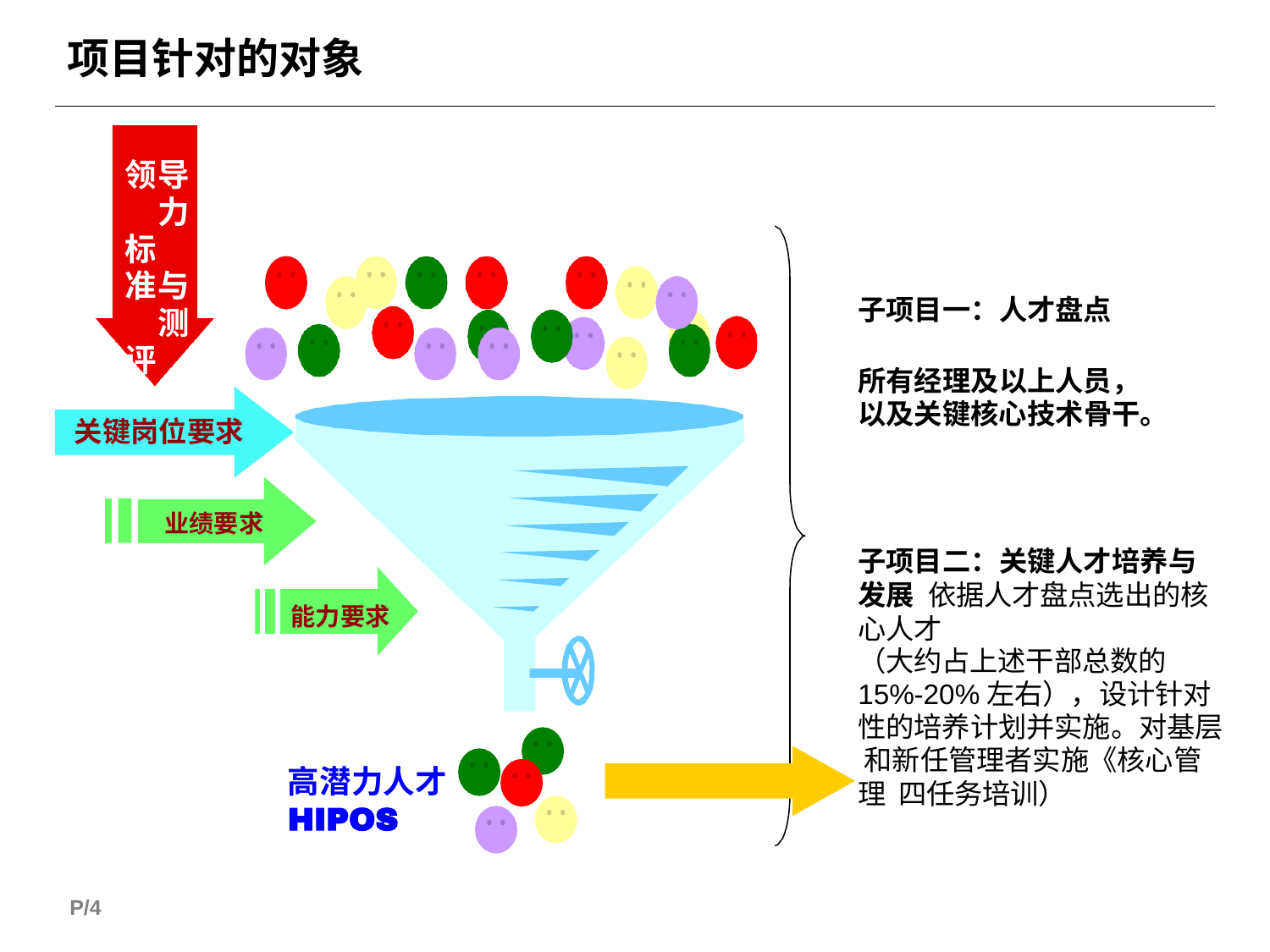

# 项目针对的对象

领导  力标  准与  测评

子项目一：人才盘点

所有经理及以上人员，  以及关键核心技术骨干。
关键岗位要求

业绩要求

能力要求

子项目二：关键人才培养与  发展  依据人才盘点选出的核心人才
（大约占上述干部总数的  15%-20%左右），设计针对  性的培养计划并实施。对基层  和新任管理者实施《核心管理  四任务培训）

高潜力人才
HIPOS

P/4